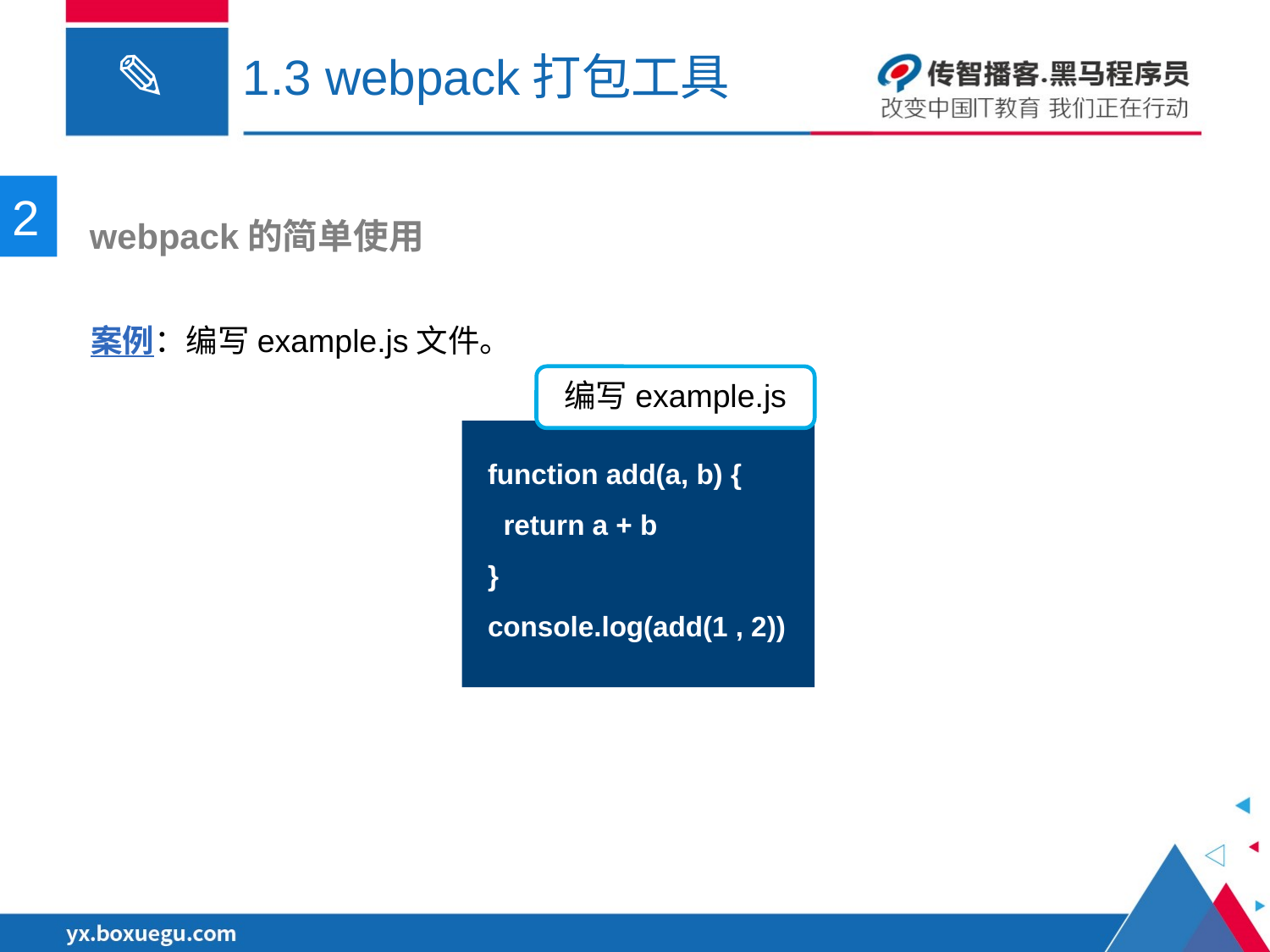

# 1.3 webpack打包工具

2
  webpack的简单使用
案例：编写example.js文件。
编写example.js

function add(a, b) {
  return a + b
}
console.log(add(1 , 2))